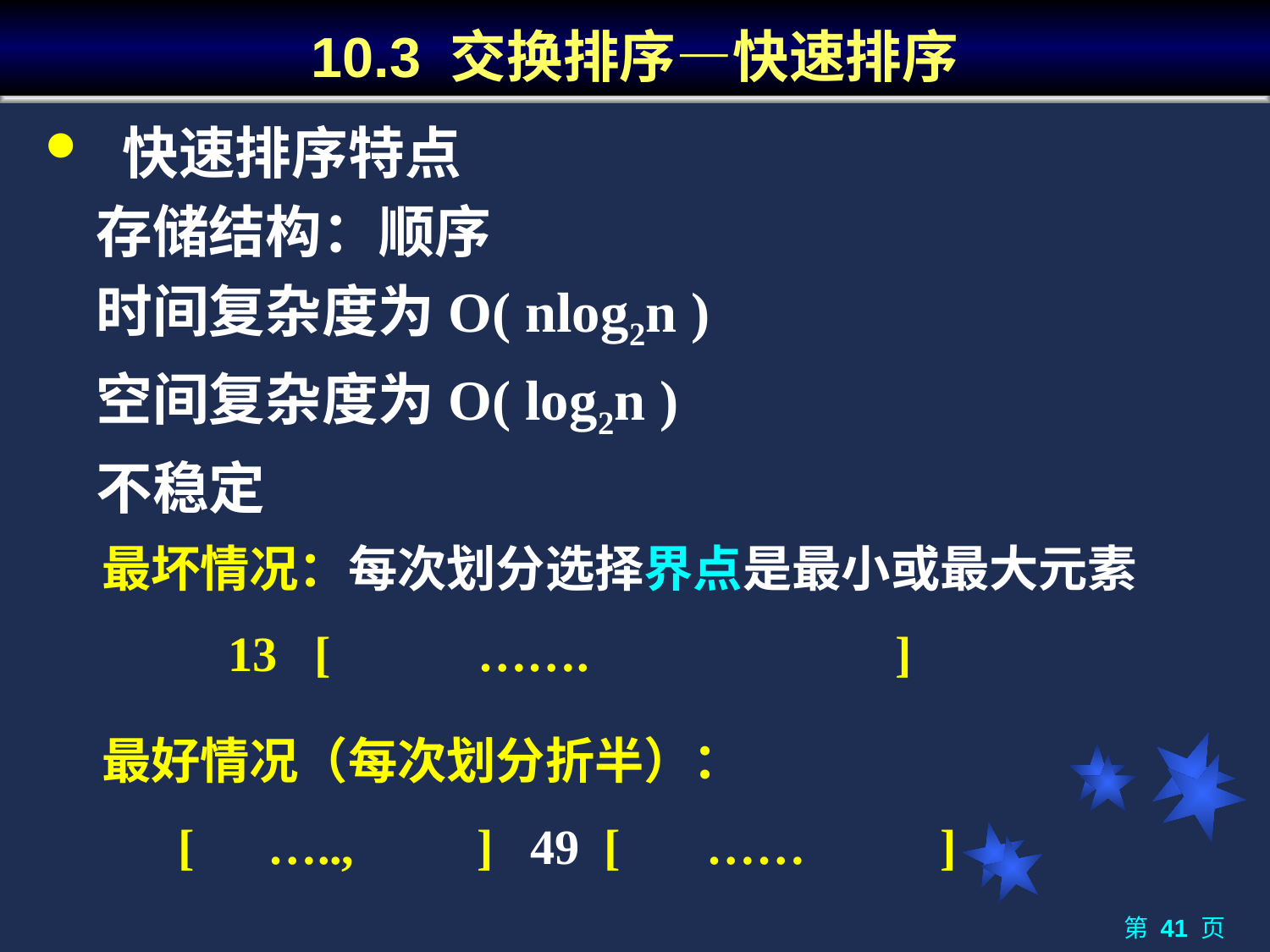

# 10.3 交换排序—快速排序
 快速排序特点
	存储结构：顺序
	时间复杂度为O( nlog2n )
	空间复杂度为O( log2n )
	不稳定
   最坏情况：每次划分选择界点是最小或最大元素
              13   [            …….                         ]
   最好情况（每次划分折半）：
[      …..,          ]   49  [       ……           ]
第 41 页